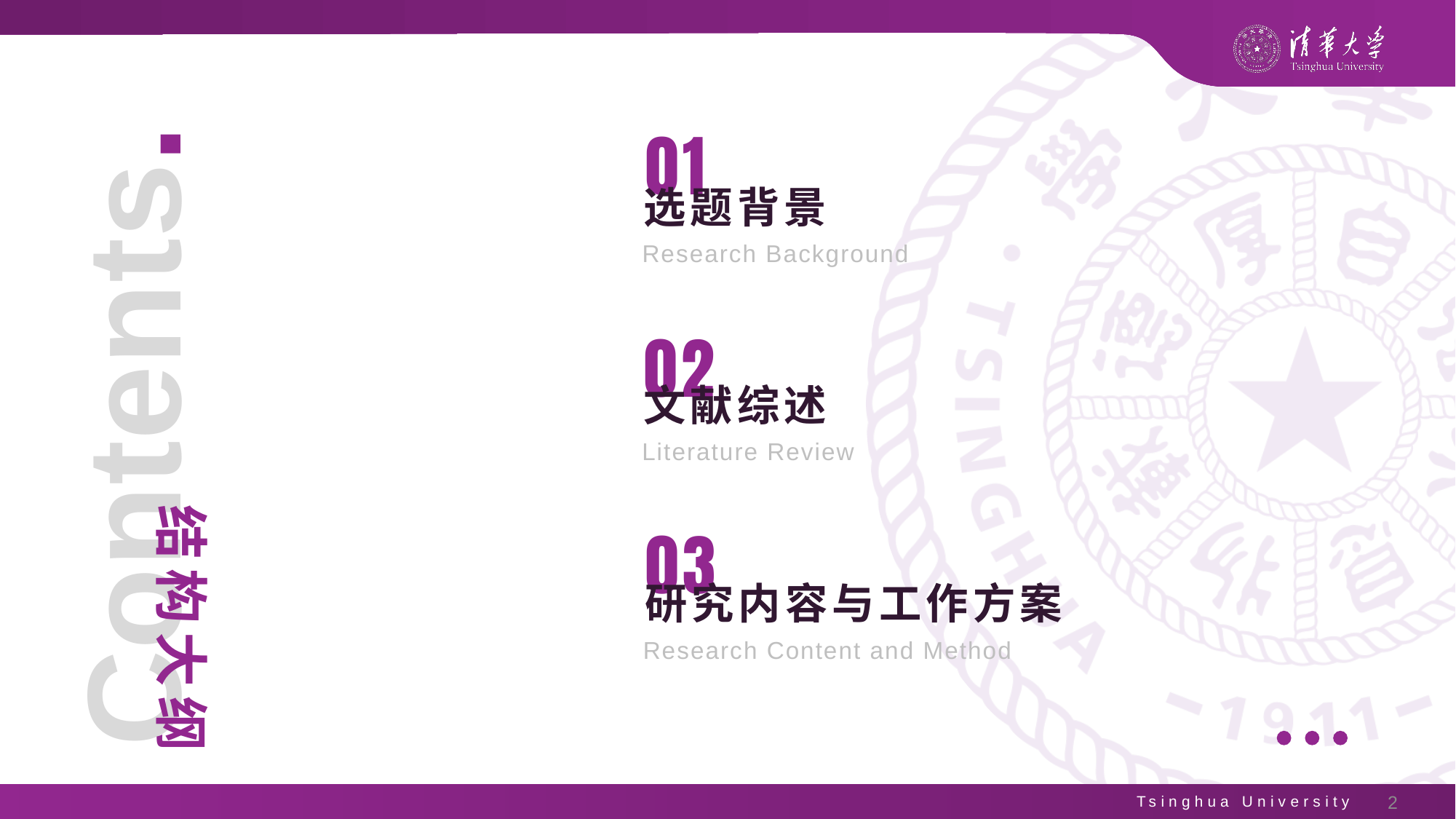

01
选题背景
Research Background
02
文献综述
Literature Review
Contents.
结构大纲
03
研究内容与工作方案
Research Content and Method

2